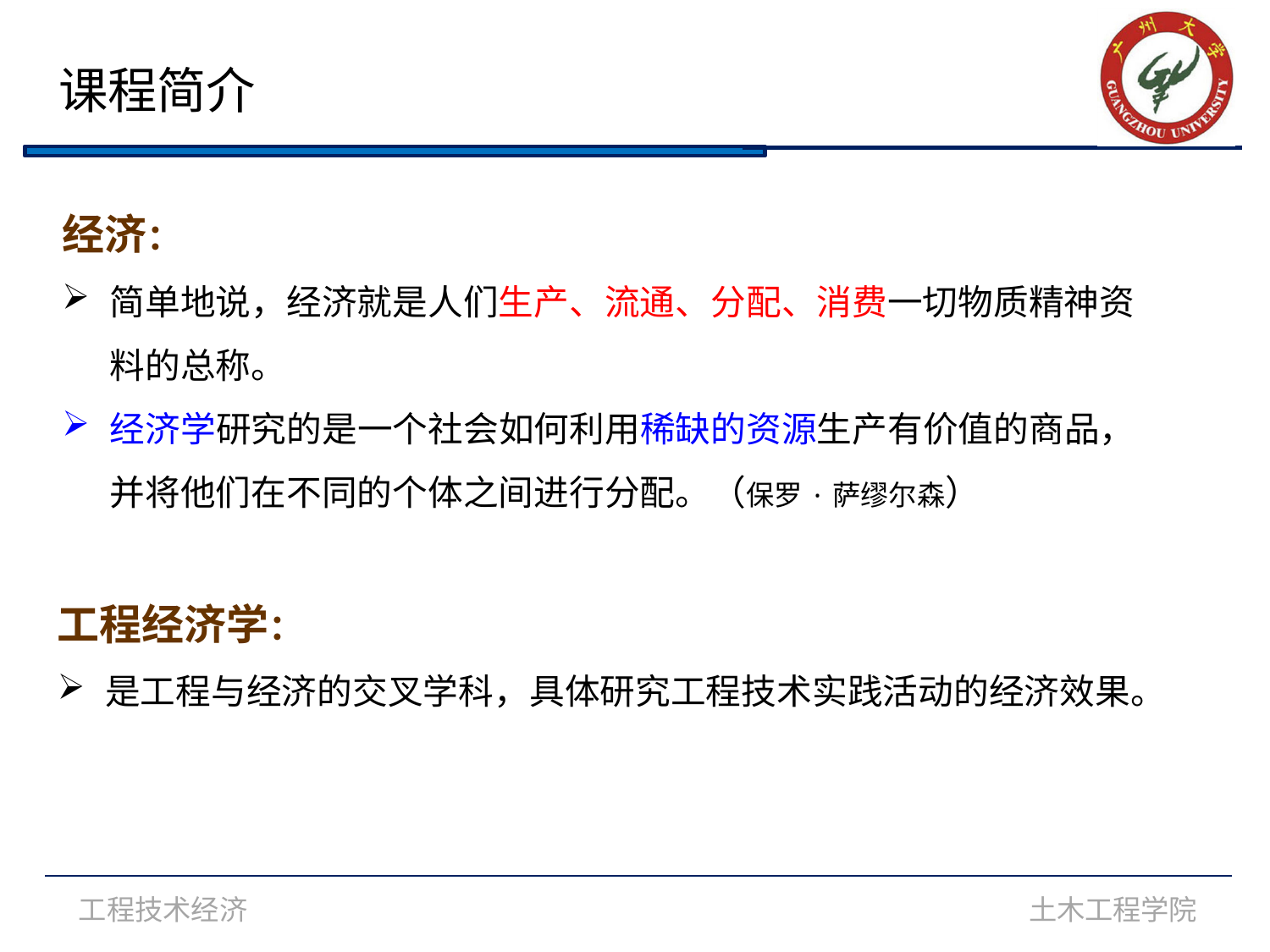

课程简介
经济：
简单地说，经济就是人们生产、流通、分配、消费一切物质精神资料的总称。
经济学研究的是一个社会如何利用稀缺的资源生产有价值的商品，并将他们在不同的个体之间进行分配。（保罗·萨缪尔森）
工程经济学：
是工程与经济的交叉学科，具体研究工程技术实践活动的经济效果。